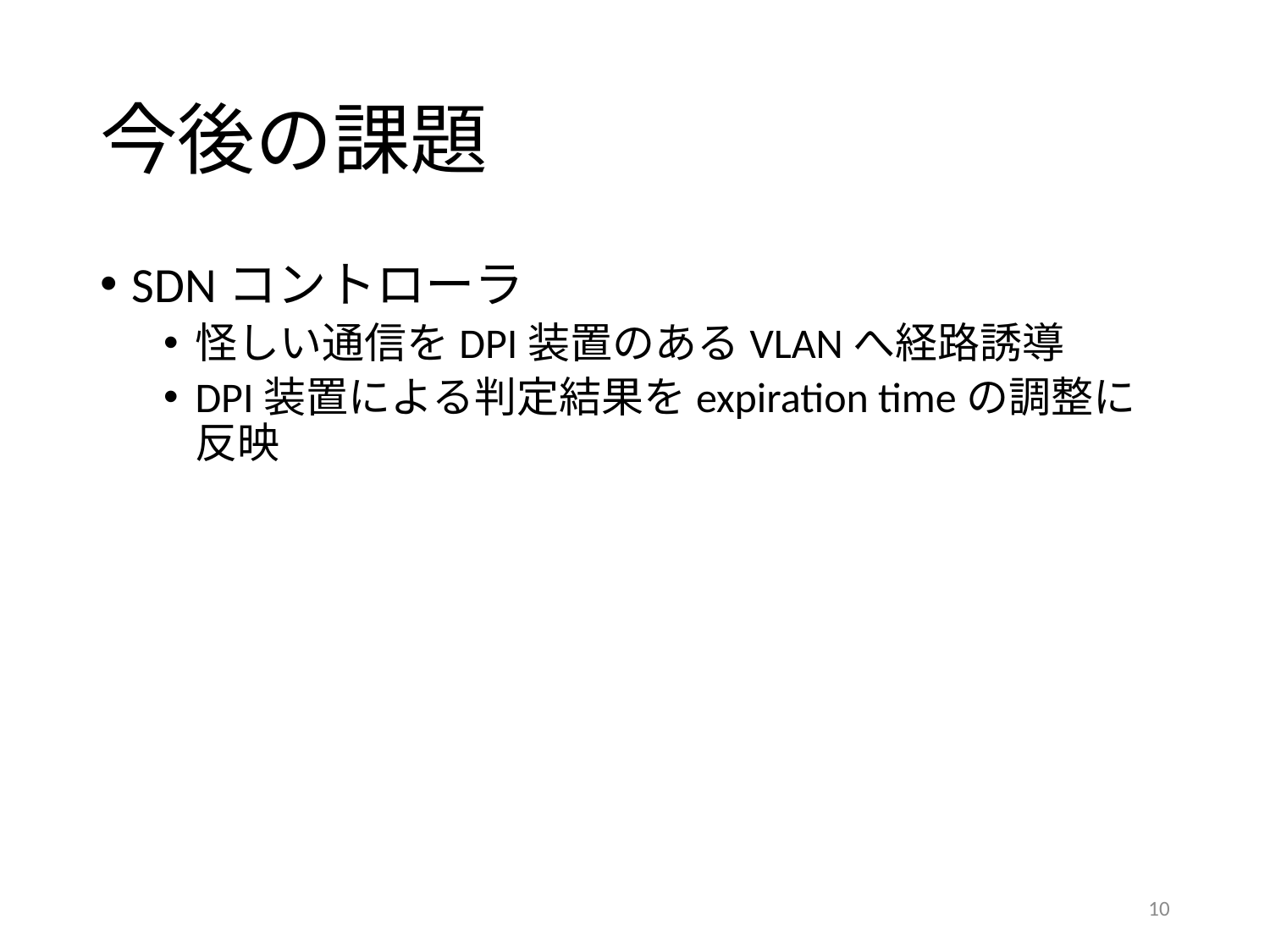

# 今後の課題
SDNコントローラ
怪しい通信をDPI装置のあるVLANへ経路誘導
DPI装置による判定結果をexpiration timeの調整に
反映
10